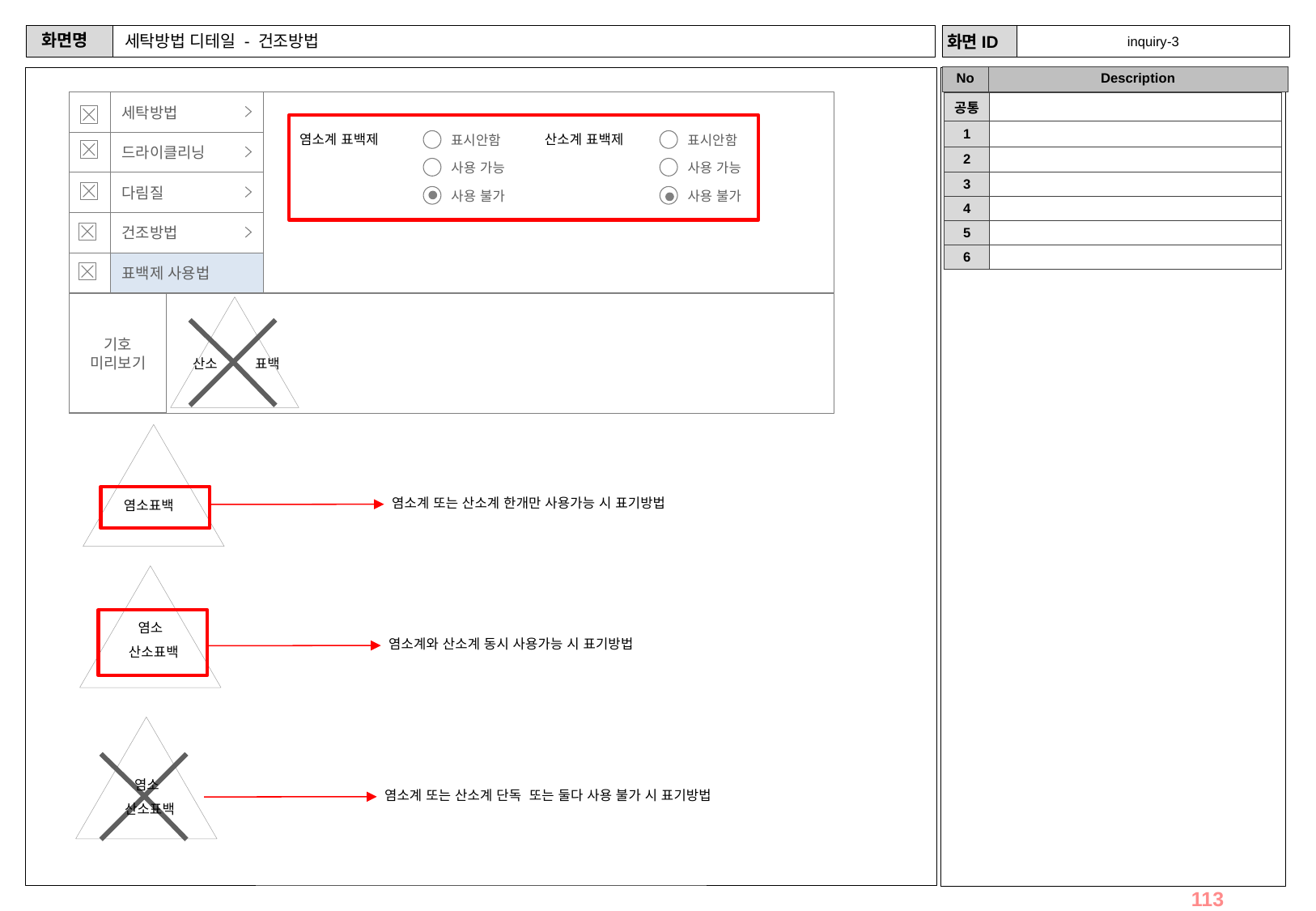

# 세탁방법 디테일 - 건조방법
inquiry-3

세탁방법

드라이클리닝

다림질

건조방법

표백제 사용법
| 공통 |  |
| --- | --- |
| 1 |  |
| 2 |  |
| 3 |  |
| 4 |  |
| 5 |  |
| 6 |  |

염소계 표백제
산소계 표백제
표시안함

사용 가능

사용 불가

표시안함

사용 가능

사용 불가

기호
미리보기

산소
표백

염소계 또는 산소계 한개만 사용가능 시 표기방법
염소표백

염소
산소표백
염소계와 산소계 동시 사용가능 시 표기방법

염소
산소표백
염소계 또는 산소계 단독  또는 둘다 사용 불가 시 표기방법
113